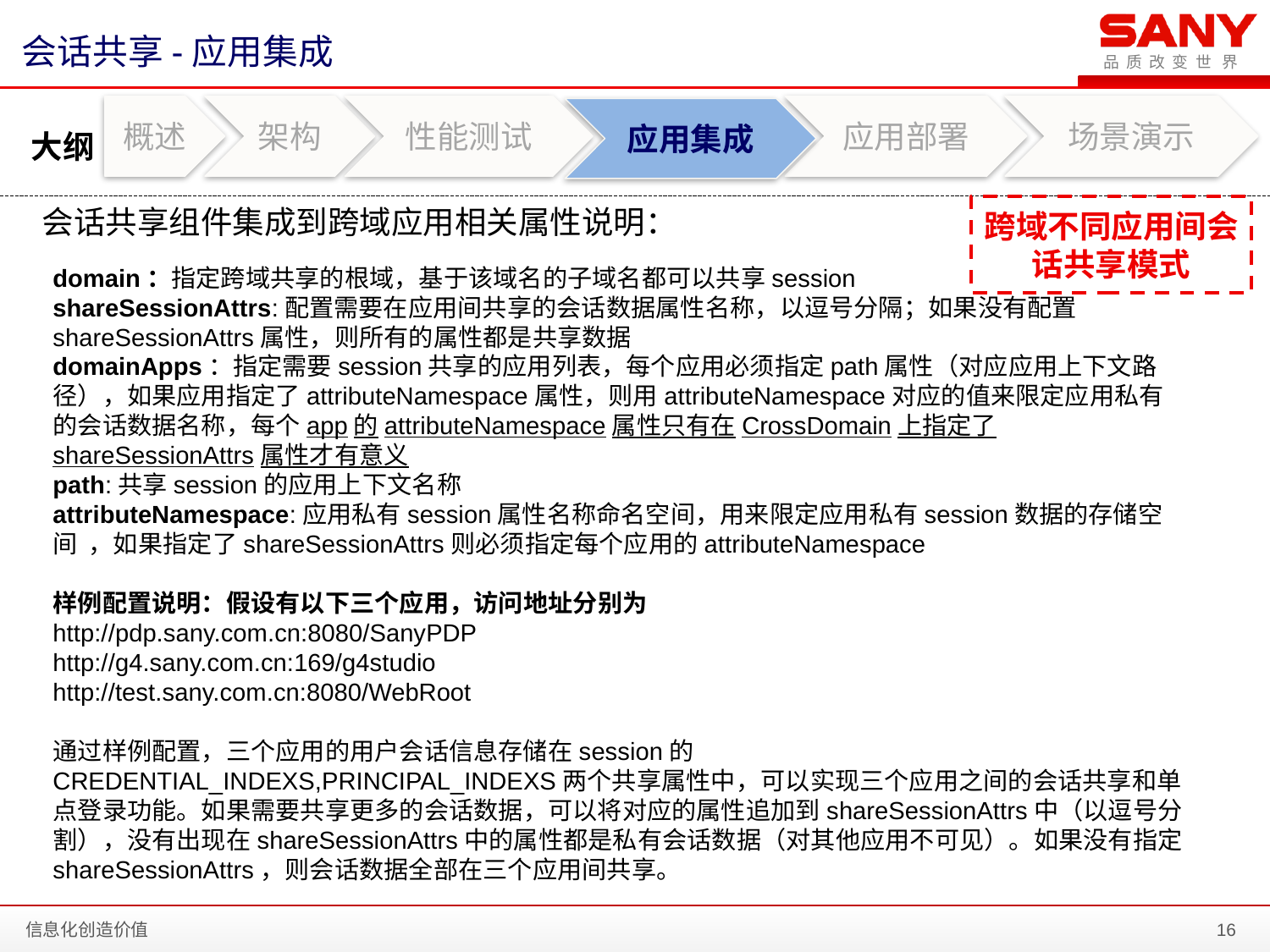

# 会话共享-应用集成
大纲
应用部署
场景演示
概述
架构
性能测试
应用集成
会话共享组件集成到跨域应用相关属性说明：
跨域不同应用间会话共享模式
domain：指定跨域共享的根域，基于该域名的子域名都可以共享session
shareSessionAttrs:配置需要在应用间共享的会话数据属性名称，以逗号分隔；如果没有配置shareSessionAttrs属性，则所有的属性都是共享数据
domainApps：指定需要session共享的应用列表，每个应用必须指定path属性（对应应用上下文路径），如果应用指定了attributeNamespace属性，则用attributeNamespace对应的值来限定应用私有的会话数据名称，每个app的attributeNamespace属性只有在CrossDomain上指定了shareSessionAttrs属性才有意义
path:共享session的应用上下文名称
attributeNamespace:应用私有session属性名称命名空间，用来限定应用私有session数据的存储空间  ，如果指定了shareSessionAttrs则必须指定每个应用的attributeNamespace

样例配置说明：假设有以下三个应用，访问地址分别为
http://pdp.sany.com.cn:8080/SanyPDP
http://g4.sany.com.cn:169/g4studio
http://test.sany.com.cn:8080/WebRoot

通过样例配置，三个应用的用户会话信息存储在session的CREDENTIAL_INDEXS,PRINCIPAL_INDEXS两个共享属性中，可以实现三个应用之间的会话共享和单点登录功能。如果需要共享更多的会话数据，可以将对应的属性追加到shareSessionAttrs中（以逗号分割），没有出现在shareSessionAttrs中的属性都是私有会话数据（对其他应用不可见）。如果没有指定shareSessionAttrs，则会话数据全部在三个应用间共享。
16
信息化创造价值